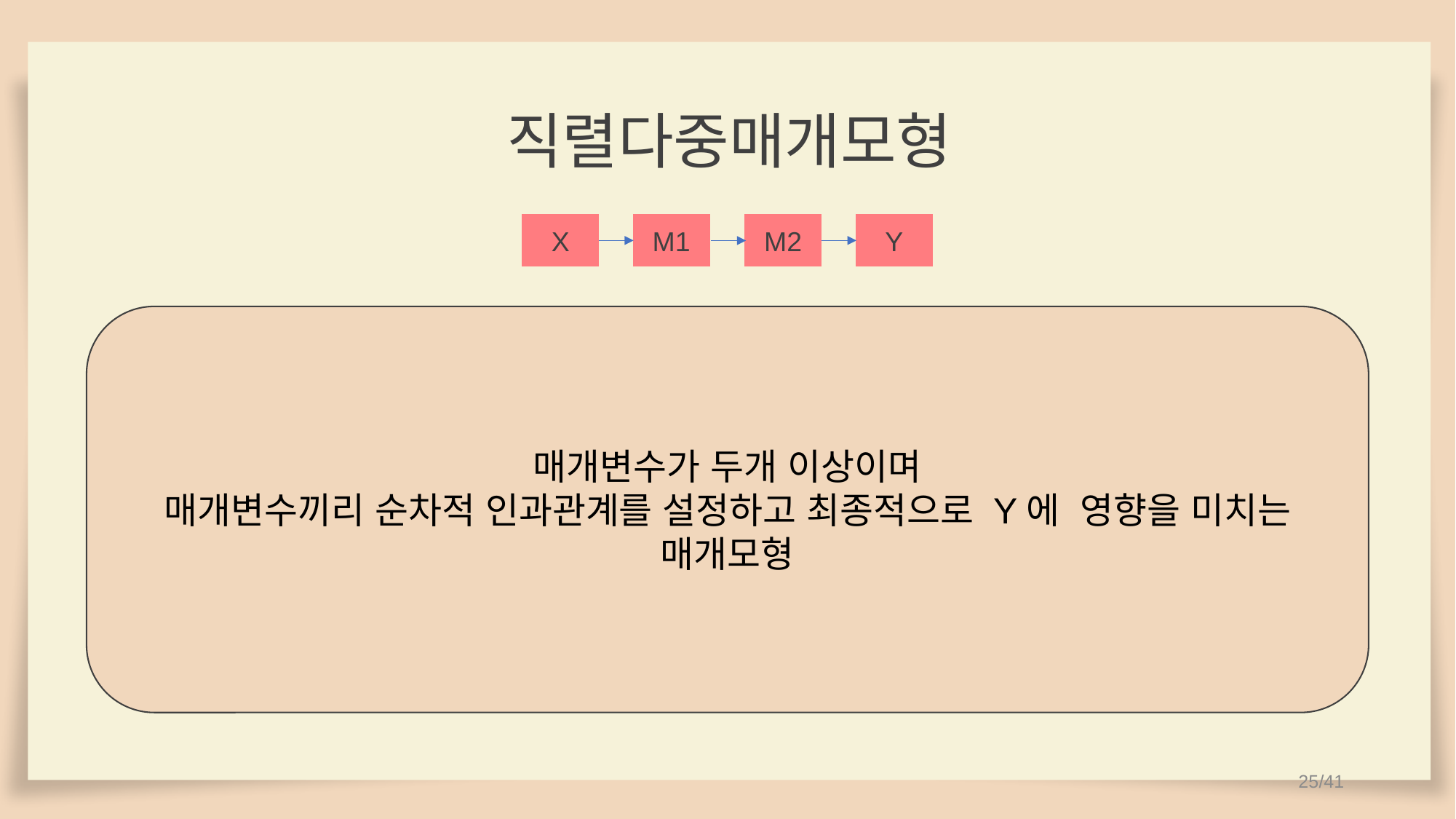

직렬다중매개모형

X
M1
M2
Y
매개변수가 두개 이상이며
매개변수끼리 순차적 인과관계를 설정하고 최종적으로 Y에  영향을 미치는 매개모형
25/41